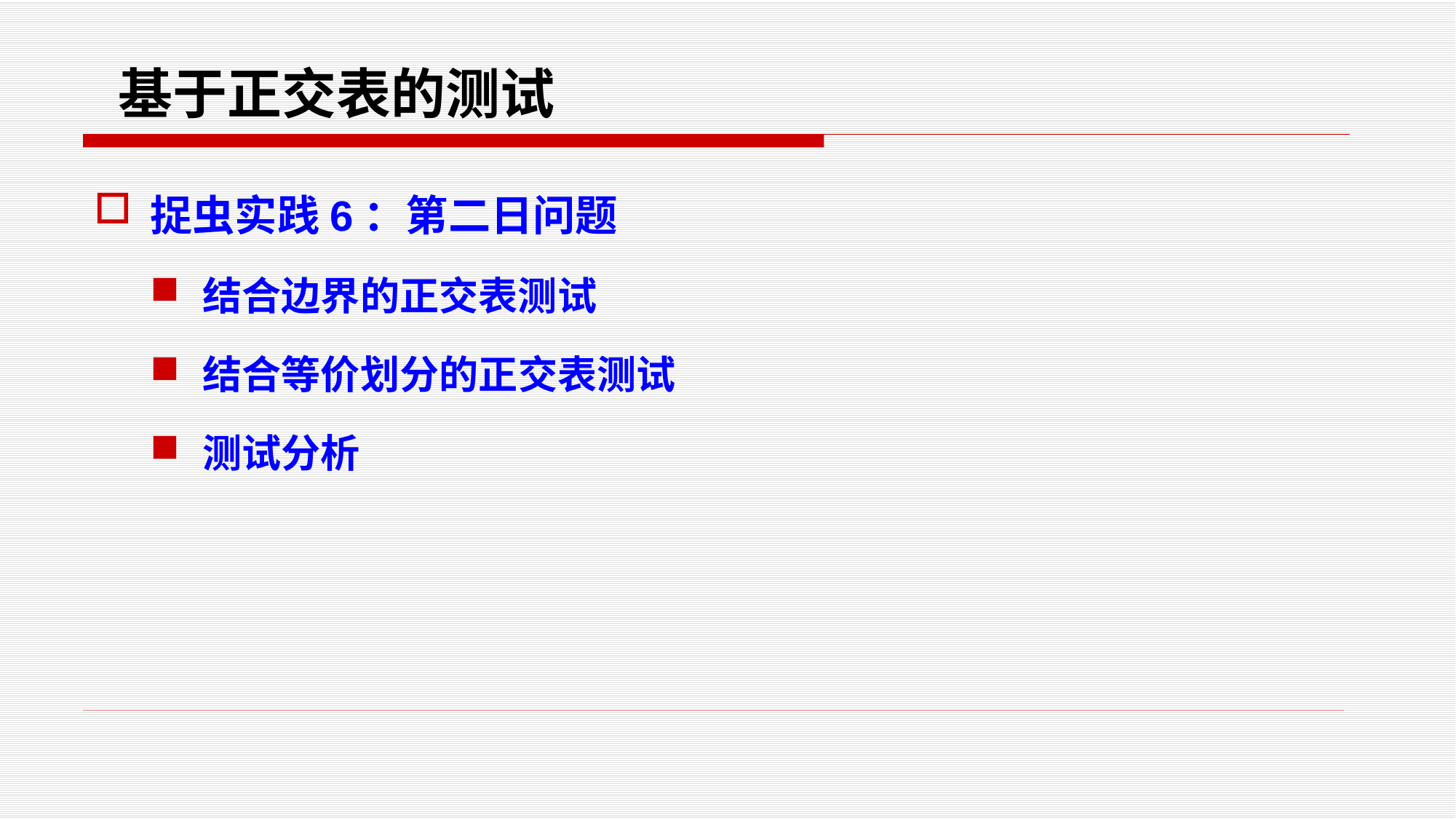

# 基于正交表的测试
捉虫实践6：第二日问题
结合边界的正交表测试
结合等价划分的正交表测试
测试分析